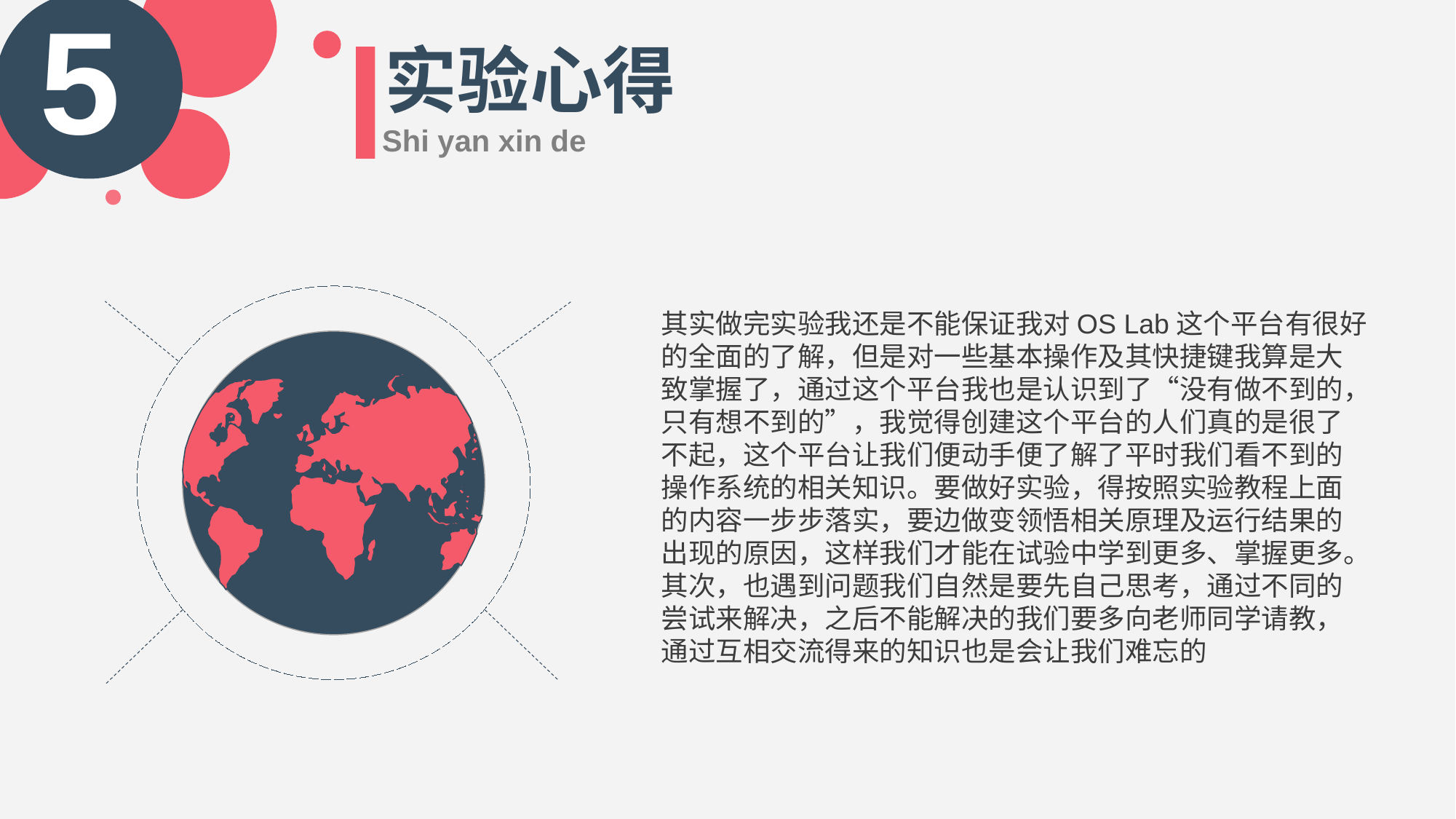

5

实验心得

Shi yan xin de

其实做完实验我还是不能保证我对OS Lab这个平台有很好的全面的了解，但是对一些基本操作及其快捷键我算是大致掌握了，通过这个平台我也是认识到了“没有做不到的，只有想不到的”，我觉得创建这个平台的人们真的是很了不起，这个平台让我们便动手便了解了平时我们看不到的操作系统的相关知识。要做好实验，得按照实验教程上面的内容一步步落实，要边做变领悟相关原理及运行结果的出现的原因，这样我们才能在试验中学到更多、掌握更多。其次，也遇到问题我们自然是要先自己思考，通过不同的尝试来解决，之后不能解决的我们要多向老师同学请教，通过互相交流得来的知识也是会让我们难忘的